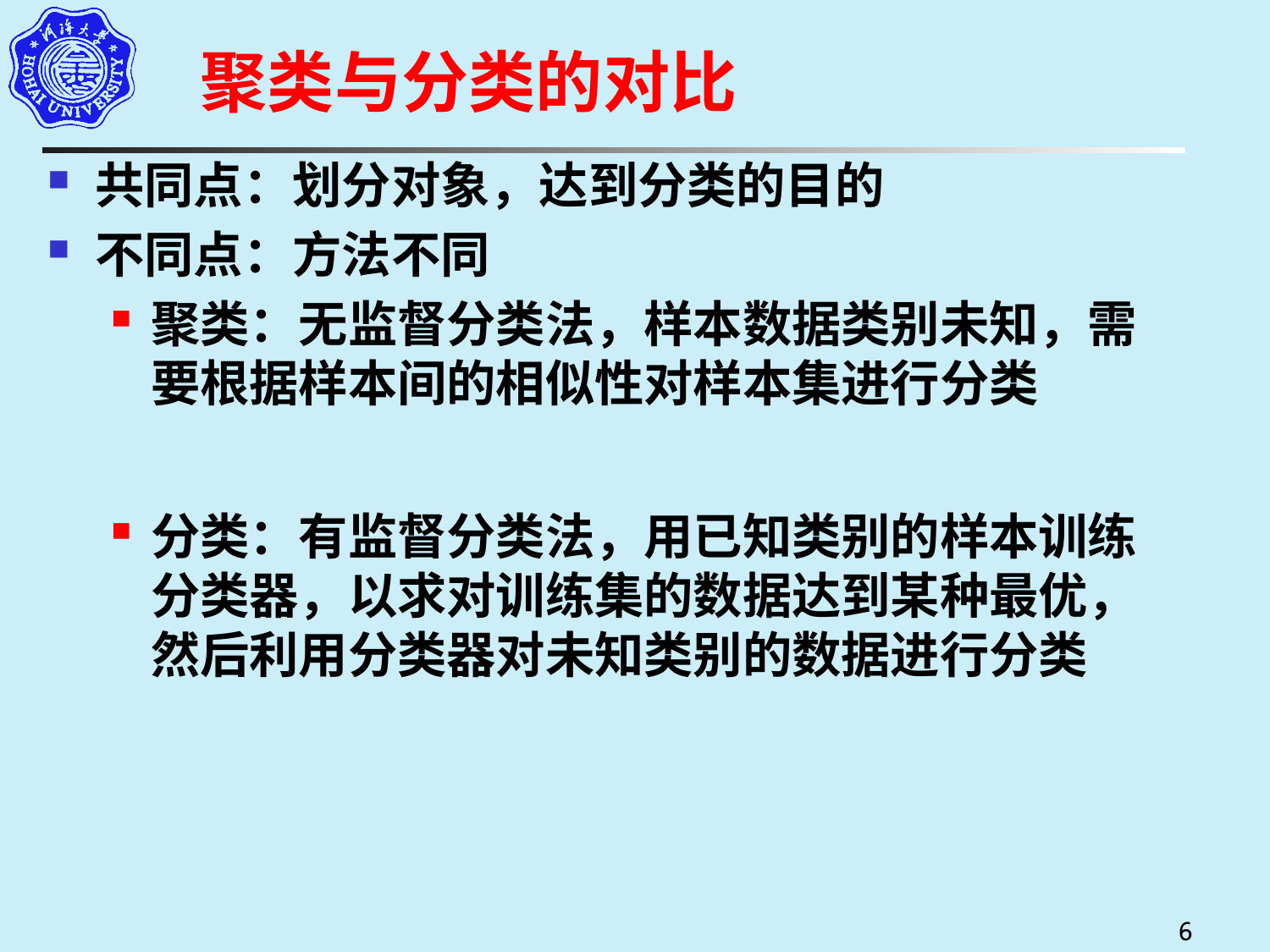

# 聚类与分类的对比
共同点：划分对象，达到分类的目的
不同点：方法不同
聚类：无监督分类法，样本数据类别未知，需要根据样本间的相似性对样本集进行分类

分类：有监督分类法，用已知类别的样本训练分类器，以求对训练集的数据达到某种最优，然后利用分类器对未知类别的数据进行分类